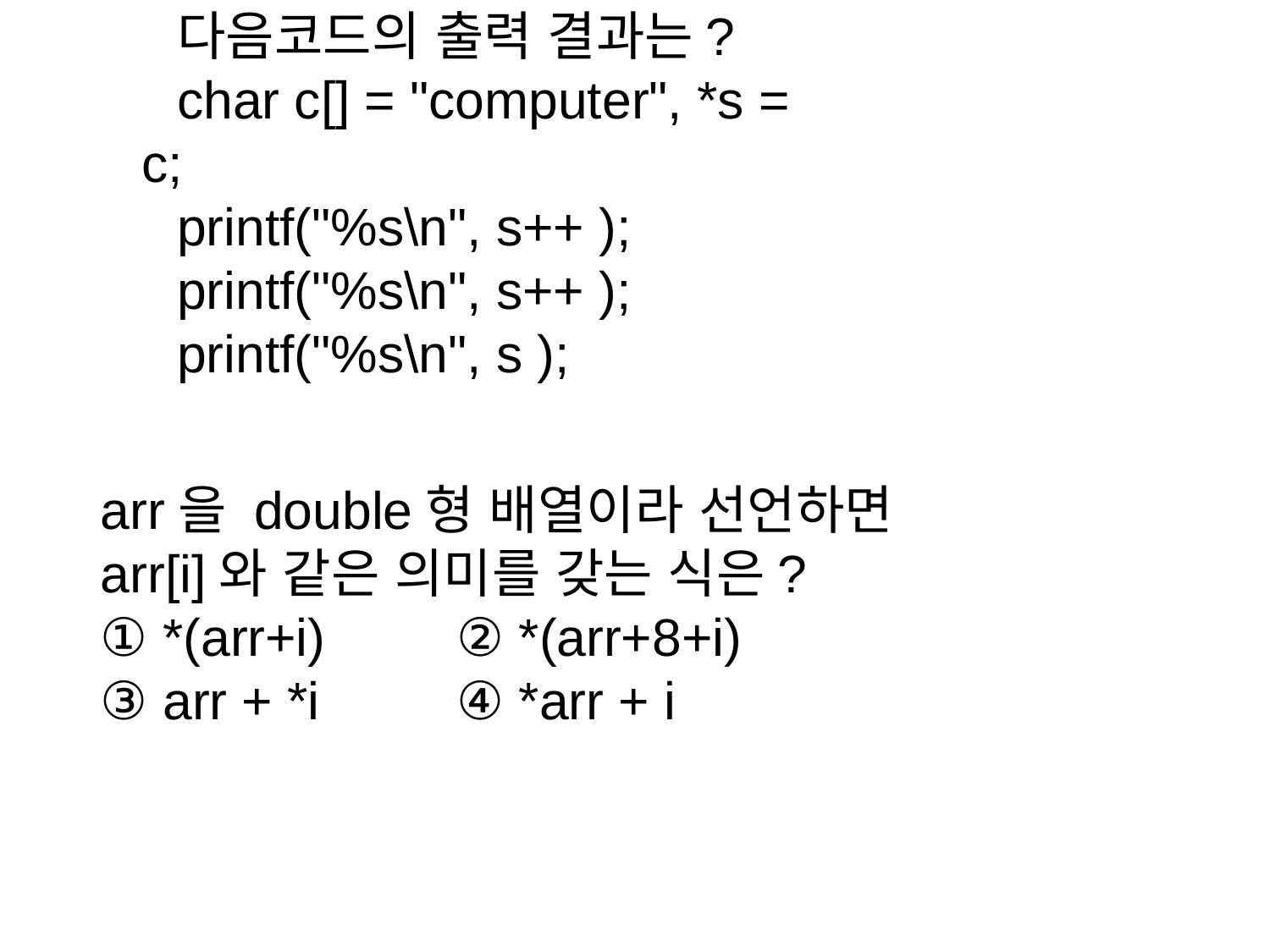

다음코드의 출력 결과는?
char c[] = "computer", *s = c;
printf("%s\n", s++ );
printf("%s\n", s++ );
printf("%s\n", s );

arr을 double형 배열이라 선언하면
arr[i]와 같은 의미를 갖는 식은?
① *(arr+i)	       ② *(arr+8+i)
③ arr + *i	       ④ *arr + i